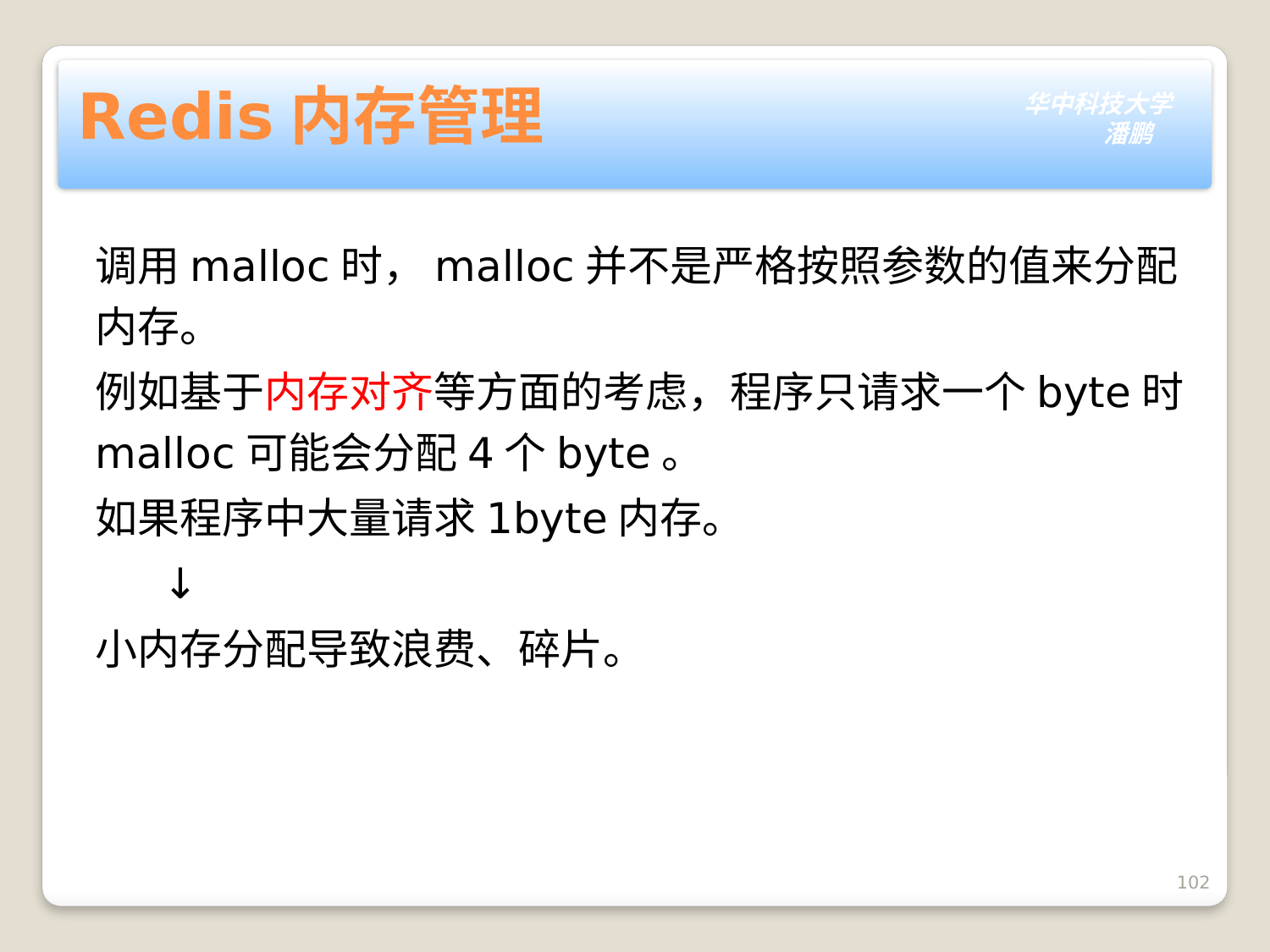

# Redis内存管理
调用malloc时，malloc并不是严格按照参数的值来分配内存。
例如基于内存对齐等方面的考虑，程序只请求一个byte时malloc可能会分配4个byte。
如果程序中大量请求1byte内存。
     ↓
小内存分配导致浪费、碎片。
102